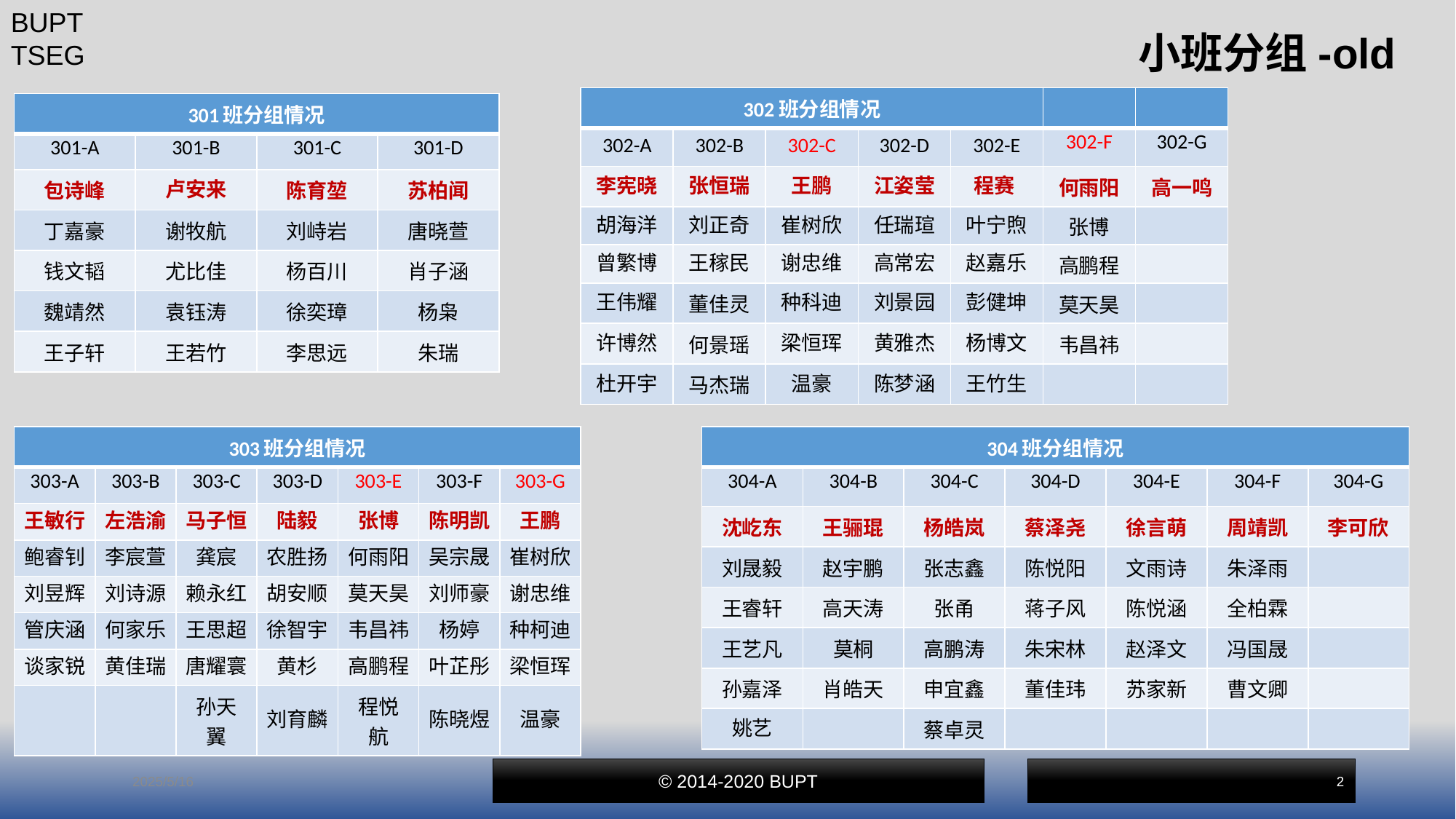

# 小班分组-old
| 302班分组情况 |  |  |  |  |  |  |
| --- | --- | --- | --- | --- | --- | --- |
| 302-A | 302-B | 302-C | 302-D | 302-E | 302-F | 302-G |
| 李宪晓 | 张恒瑞 | 王鹏 | 江姿莹 | 程赛 | 何雨阳 | 高一鸣 |
| 胡海洋 | 刘正奇 | 崔树欣 | 任瑞瑄 | 叶宁煦 | 张博 |  |
| 曾繁博 | 王稼民 | 谢忠维 | 高常宏 | 赵嘉乐 | 高鹏程 |  |
| 王伟耀 | 董佳灵 | 种科迪 | 刘景园 | 彭健坤 | 莫天昊 |  |
| 许博然 | 何景瑶 | 梁恒珲 | 黄雅杰 | 杨博文 | 韦昌祎 |  |
| 杜开宇 | 马杰瑞 | 温豪 | 陈梦涵 | 王竹生 |  |  |
| 301班分组情况 |  |  |  |
| --- | --- | --- | --- |
| 301-A | 301-B | 301-C | 301-D |
| 包诗峰 | 卢安来 | 陈育堃 | 苏柏闻 |
| 丁嘉豪 | 谢牧航 | 刘峙岩 | 唐晓萱 |
| 钱文韬 | 尤比佳 | 杨百川 | 肖子涵 |
| 魏靖然 | 袁钰涛 | 徐奕璋 | 杨枭 |
| 王子轩 | 王若竹 | 李思远 | 朱瑞 |
| 304班分组情况 |  |  |  |  |  |  |
| --- | --- | --- | --- | --- | --- | --- |
| 304-A | 304-B | 304-C | 304-D | 304-E | 304-F | 304-G |
| 沈屹东 | 王骊琨 | 杨皓岚 | 蔡泽尧 | 徐言萌 | 周靖凯 | 李可欣 |
| 刘晟毅 | 赵宇鹏 | 张志鑫 | 陈悦阳 | 文雨诗 | 朱泽雨 |  |
| 王睿轩 | 高天涛 | 张甬 | 蒋子风 | 陈悦涵 | 全柏霖 |  |
| 王艺凡 | 莫桐 | 高鹏涛 | 朱宋林 | 赵泽文 | 冯国晟 |  |
| 孙嘉泽 | 肖皓天 | 申宜鑫 | 董佳玮 | 苏家新 | 曹文卿 |  |
| 姚艺 |  | 蔡卓灵 |  |  |  |  |
| 303班分组情况 |  |  |  |  |  |  |
| --- | --- | --- | --- | --- | --- | --- |
| 303-A | 303-B | 303-C | 303-D | 303-E | 303-F | 303-G |
| 王敏行 | 左浩渝 | 马子恒 | 陆毅 | 张博 | 陈明凯 | 王鹏 |
| 鲍睿钊 | 李宸萱 | 龚宸 | 农胜扬 | 何雨阳 | 吴宗晟 | 崔树欣 |
| 刘昱辉 | 刘诗源 | 赖永红 | 胡安顺 | 莫天昊 | 刘师豪 | 谢忠维 |
| 管庆涵 | 何家乐 | 王思超 | 徐智宇 | 韦昌祎 | 杨婷 | 种柯迪 |
| 谈家锐 | 黄佳瑞 | 唐耀寰 | 黄杉 | 高鹏程 | 叶芷彤 | 梁恒珲 |
|  |  | 孙天翼 | 刘育麟 | 程悦航 | 陈晓煜 | 温豪 |
2025/5/16
© 2014-2020 BUPT
2